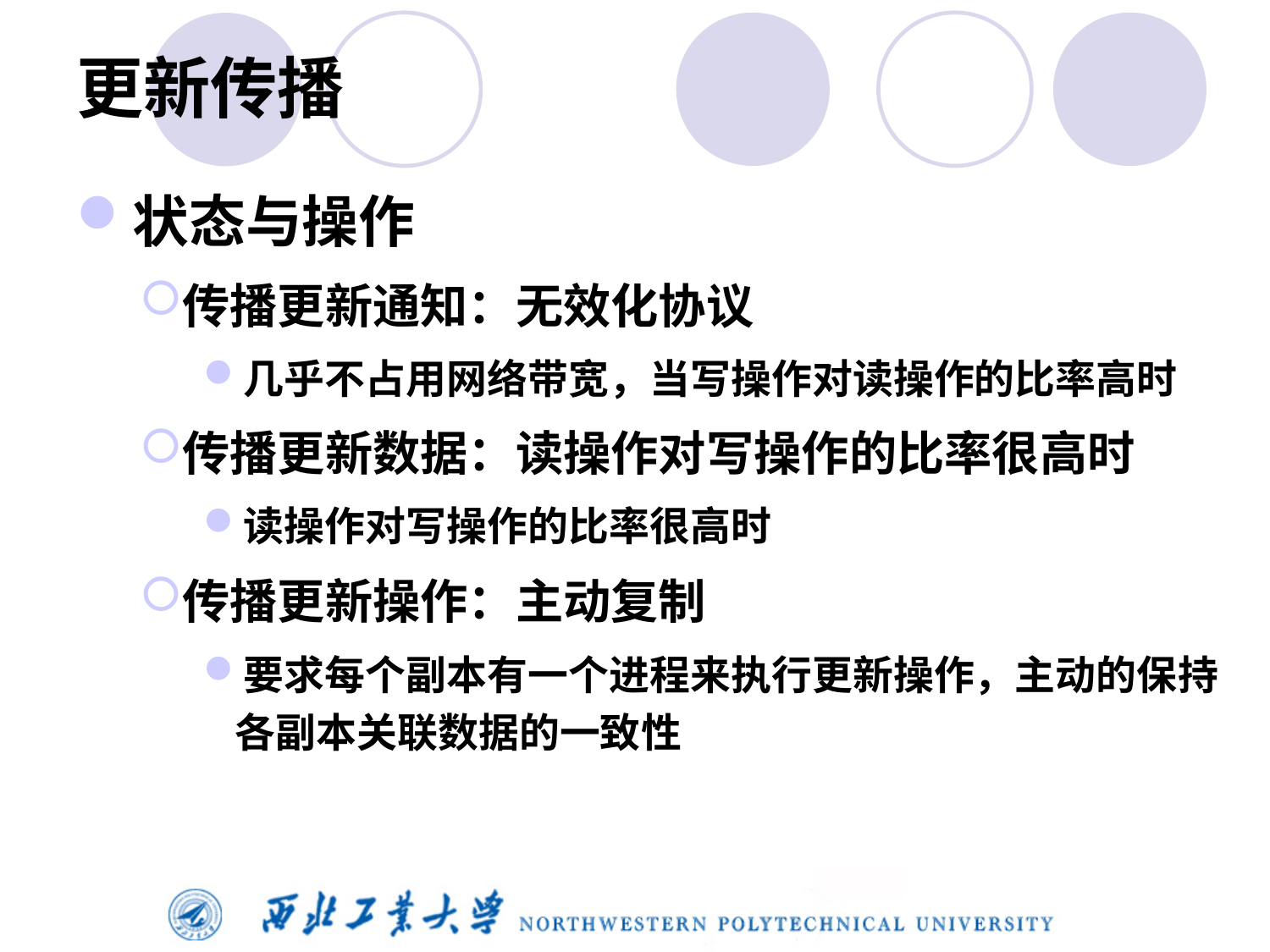

# 更新传播
状态与操作
传播更新通知：无效化协议
几乎不占用网络带宽，当写操作对读操作的比率高时
传播更新数据：读操作对写操作的比率很高时
读操作对写操作的比率很高时
传播更新操作：主动复制
要求每个副本有一个进程来执行更新操作，主动的保持各副本关联数据的一致性